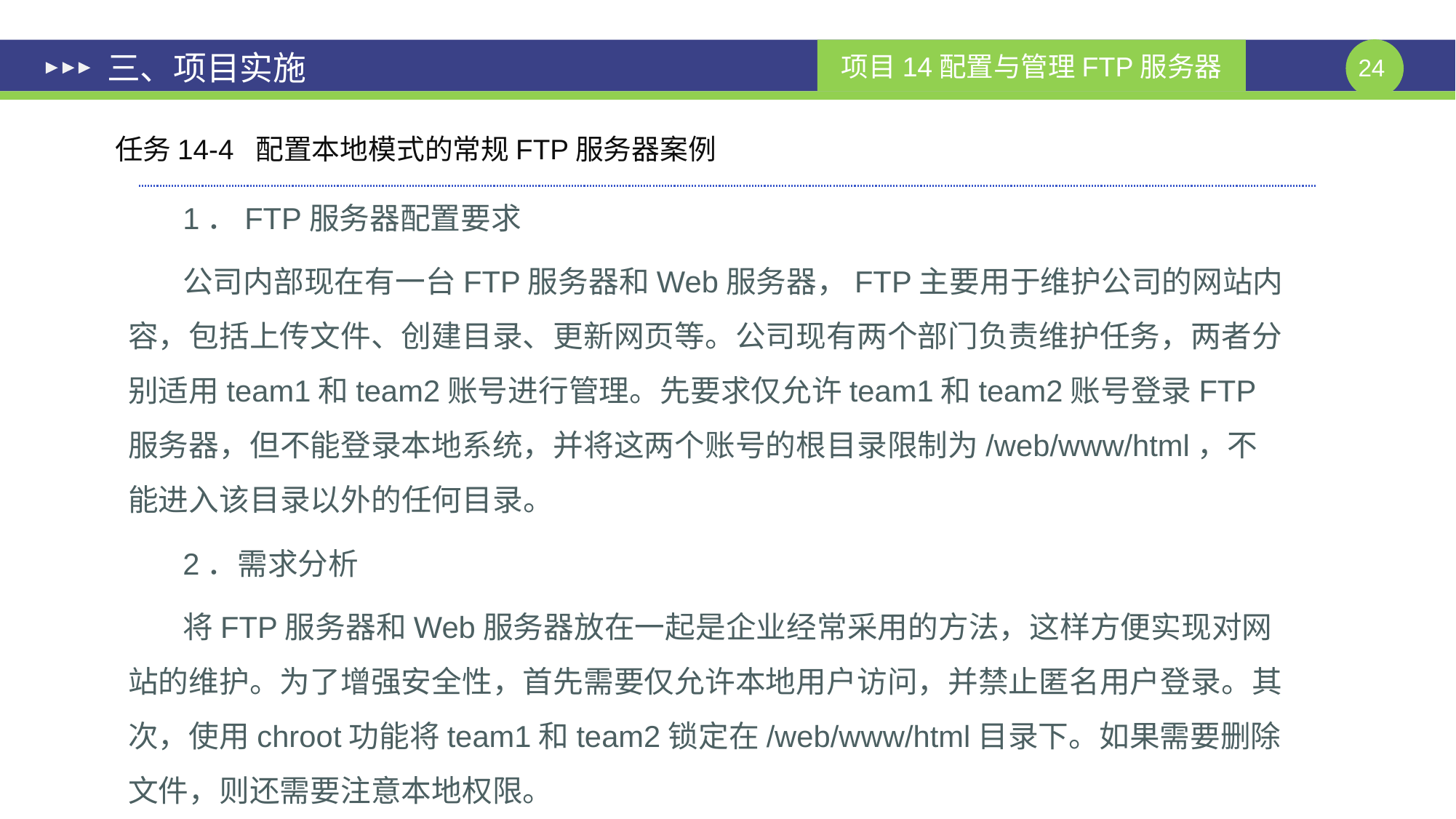

# 三、项目实施
任务14-4  配置本地模式的常规FTP服务器案例
1．FTP服务器配置要求
公司内部现在有一台FTP服务器和Web服务器，FTP主要用于维护公司的网站内容，包括上传文件、创建目录、更新网页等。公司现有两个部门负责维护任务，两者分别适用team1和team2账号进行管理。先要求仅允许team1和team2账号登录FTP服务器，但不能登录本地系统，并将这两个账号的根目录限制为/web/www/html，不能进入该目录以外的任何目录。
2．需求分析
将FTP服务器和Web服务器放在一起是企业经常采用的方法，这样方便实现对网站的维护。为了增强安全性，首先需要仅允许本地用户访问，并禁止匿名用户登录。其次，使用chroot功能将team1和team2锁定在/web/www/html目录下。如果需要删除文件，则还需要注意本地权限。